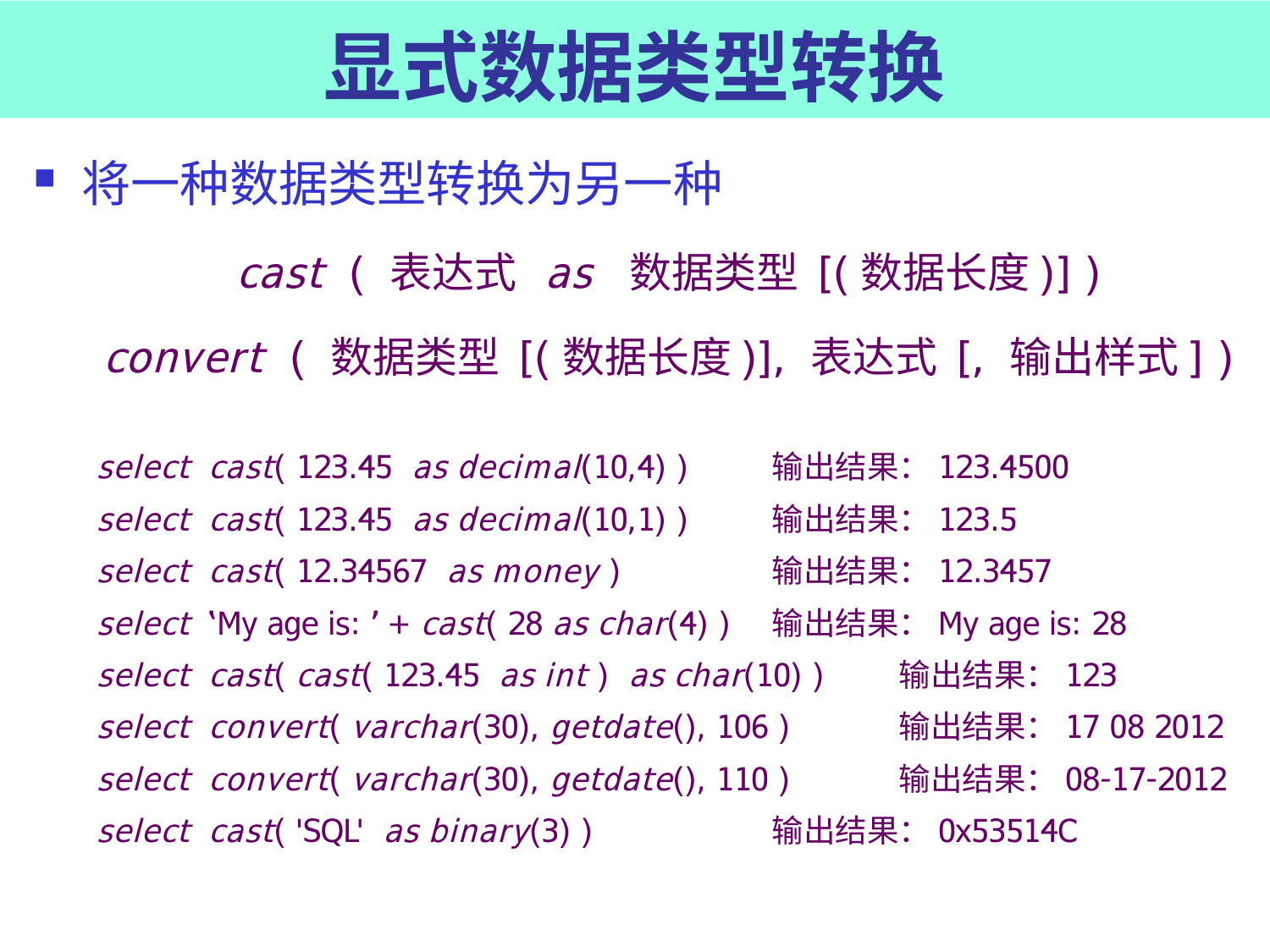

# 显式数据类型转换
将一种数据类型转换为另一种
cast  ( 表达式  as  数据类型 [(数据长度)] )
convert  ( 数据类型 [(数据长度)], 表达式 [, 输出样式] )

select  cast( 123.45  as decimal(10,4) )	输出结果：123.4500
select  cast( 123.45  as decimal(10,1) )	输出结果：123.5
select  cast( 12.34567  as money )		输出结果：12.3457
select  ‘My age is: ’ + cast( 28 as char(4) )	输出结果：My age is: 28
select  cast( cast( 123.45  as int )  as char(10) )	输出结果：123
select  convert( varchar(30), getdate(), 106 )	输出结果：17 08 2012
select  convert( varchar(30), getdate(), 110 )	输出结果：08-17-2012
select  cast( 'SQL'  as binary(3) )		输出结果：0x53514C